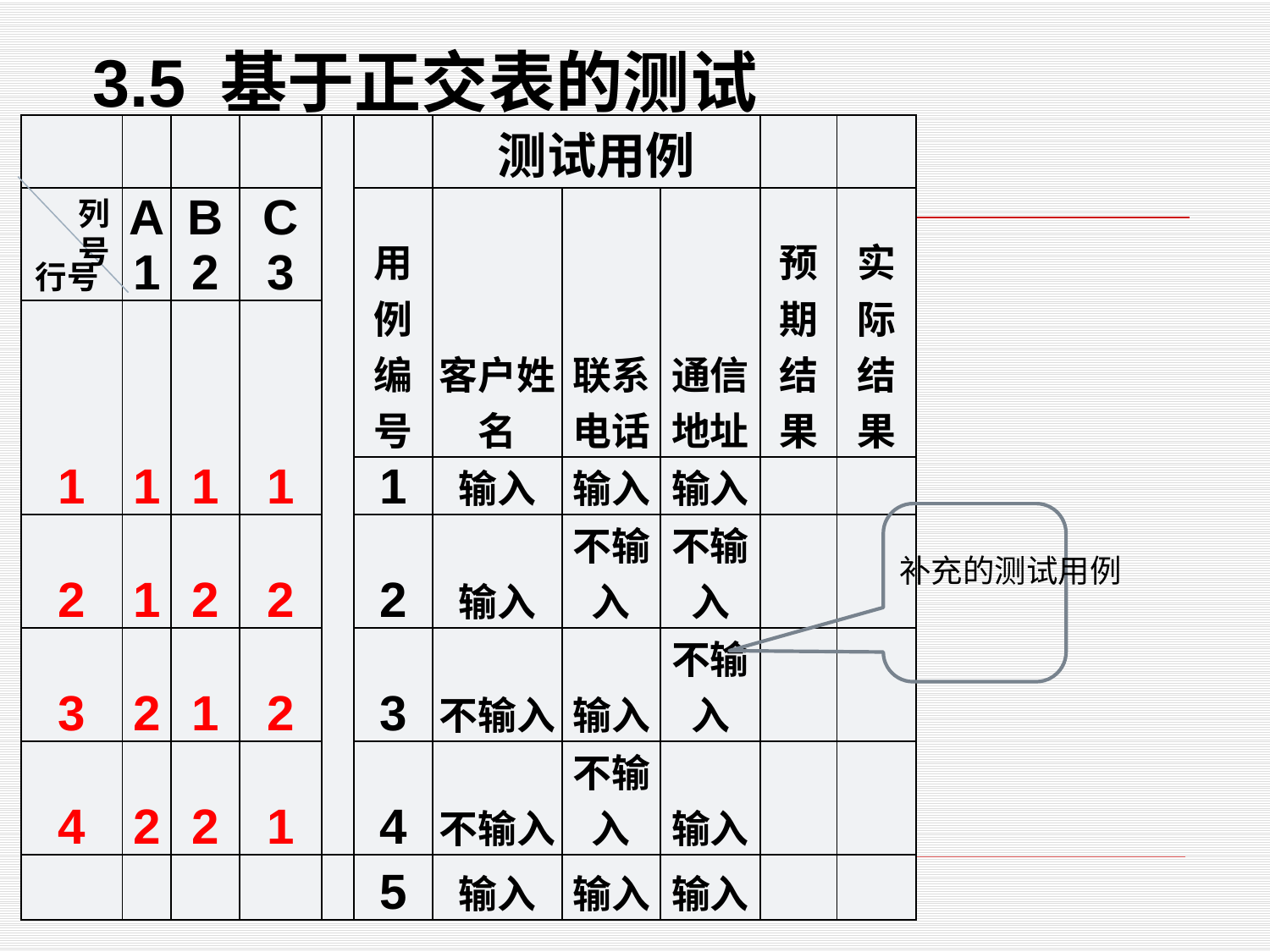

3.5 基于正交表的测试
|  |  |  |  |  |  | 测试用例 |  |  |  |  |
| --- | --- | --- | --- | --- | --- | --- | --- | --- | --- | --- |
| 行号 | A 1 | B 2 | C 3 |  | 用例 编号 | 客户姓名 | 联系电话 | 通信地址 | 预期 结果 | 实际 结果 |
| 1 | 1 | 1 | 1 |  |  |  |  |  |  |  |
|  |  |  |  |  | 1 | 输入 | 输入 | 输入 |  |  |
| 2 | 1 | 2 | 2 |  | 2 | 输入 | 不输入 | 不输入 |  |  |
| 3 | 2 | 1 | 2 |  | 3 | 不输入 | 输入 | 不输入 |  |  |
| 4 | 2 | 2 | 1 |  | 4 | 不输入 | 不输入 | 输入 |  |  |
|  |  |  |  |  | 5 | 输入 | 输入 | 输入 |  |  |
列号

补充的测试用例